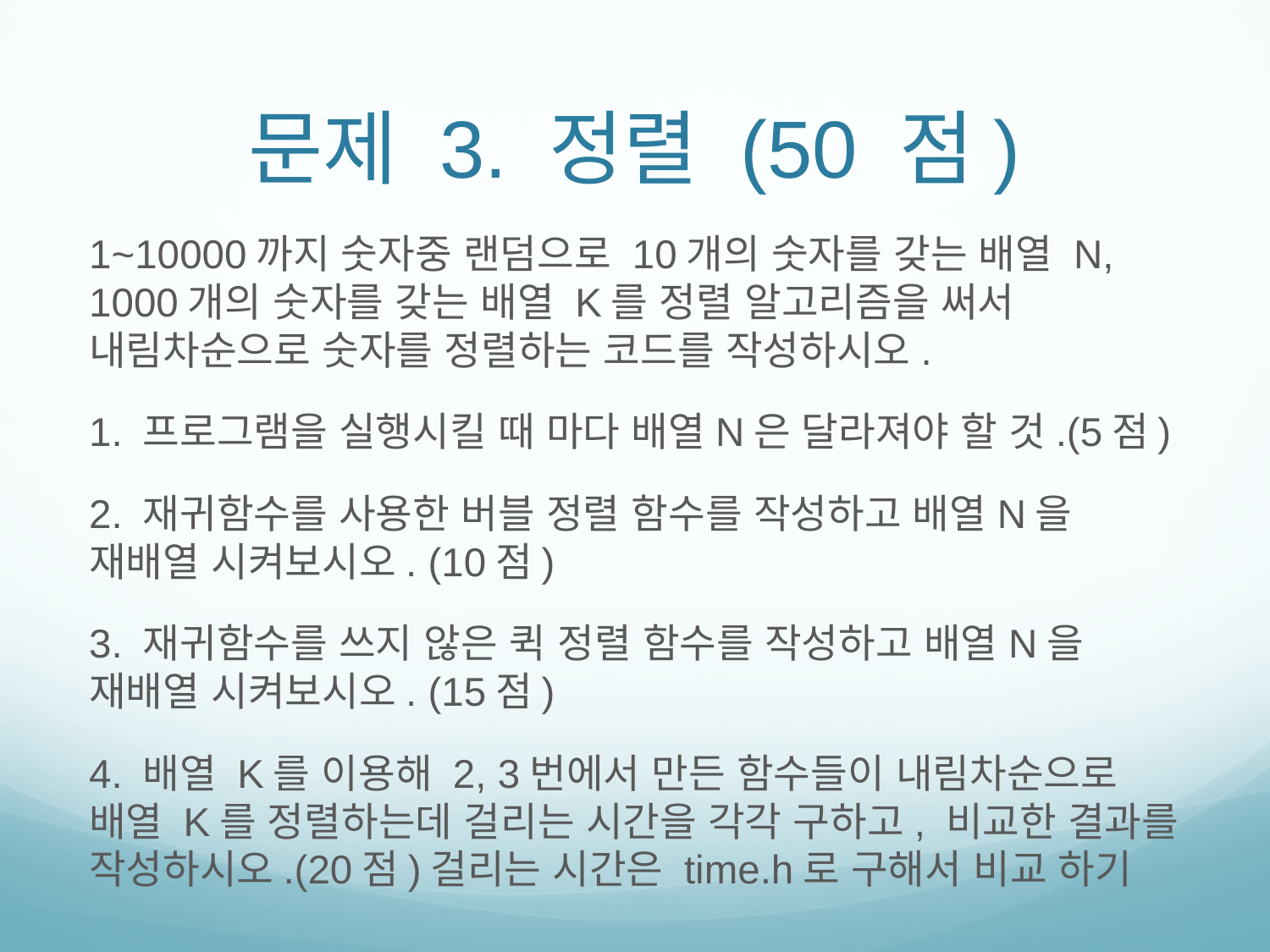

# 문제 3. 정렬 (50 점)
1~10000까지 숫자중 랜덤으로 10개의 숫자를 갖는 배열 N, 1000개의 숫자를 갖는 배열 K를 정렬 알고리즘을 써서 내림차순으로 숫자를 정렬하는 코드를 작성하시오.
1. 프로그램을 실행시킬 때 마다 배열N은 달라져야 할 것.(5점)
2. 재귀함수를 사용한 버블 정렬 함수를 작성하고 배열N을 재배열 시켜보시오. (10점)
3. 재귀함수를 쓰지 않은 퀵 정렬 함수를 작성하고 배열N을 재배열 시켜보시오. (15점)
4. 배열 K를 이용해 2, 3번에서 만든 함수들이 내림차순으로 배열 K를 정렬하는데 걸리는 시간을 각각 구하고, 비교한 결과를 작성하시오.(20점)걸리는 시간은 time.h로 구해서 비교 하기